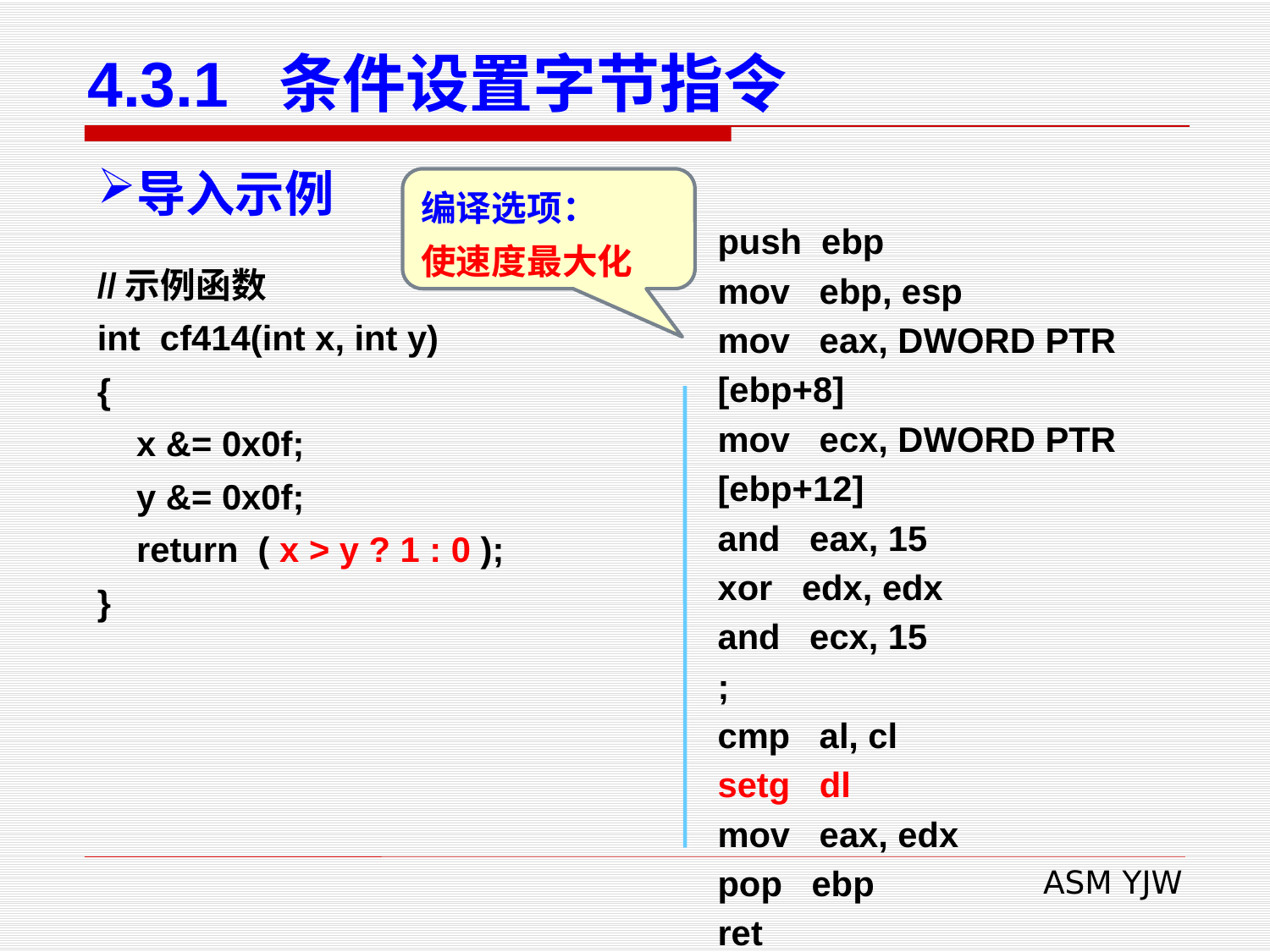

# 4.3.1  条件设置字节指令
导入示例
编译选项：
使速度最大化
push  ebp
mov   ebp, esp
mov   eax, DWORD PTR [ebp+8]
mov   ecx, DWORD PTR [ebp+12]
and   eax, 15
xor   edx, edx
and   ecx, 15
;
cmp   al, cl
setg   dl
mov   eax, edx
pop   ebp
ret
//示例函数
int  cf414(int x, int y)
{
    x &= 0x0f;
    y &= 0x0f;
    return  ( x > y ? 1 : 0 );
}